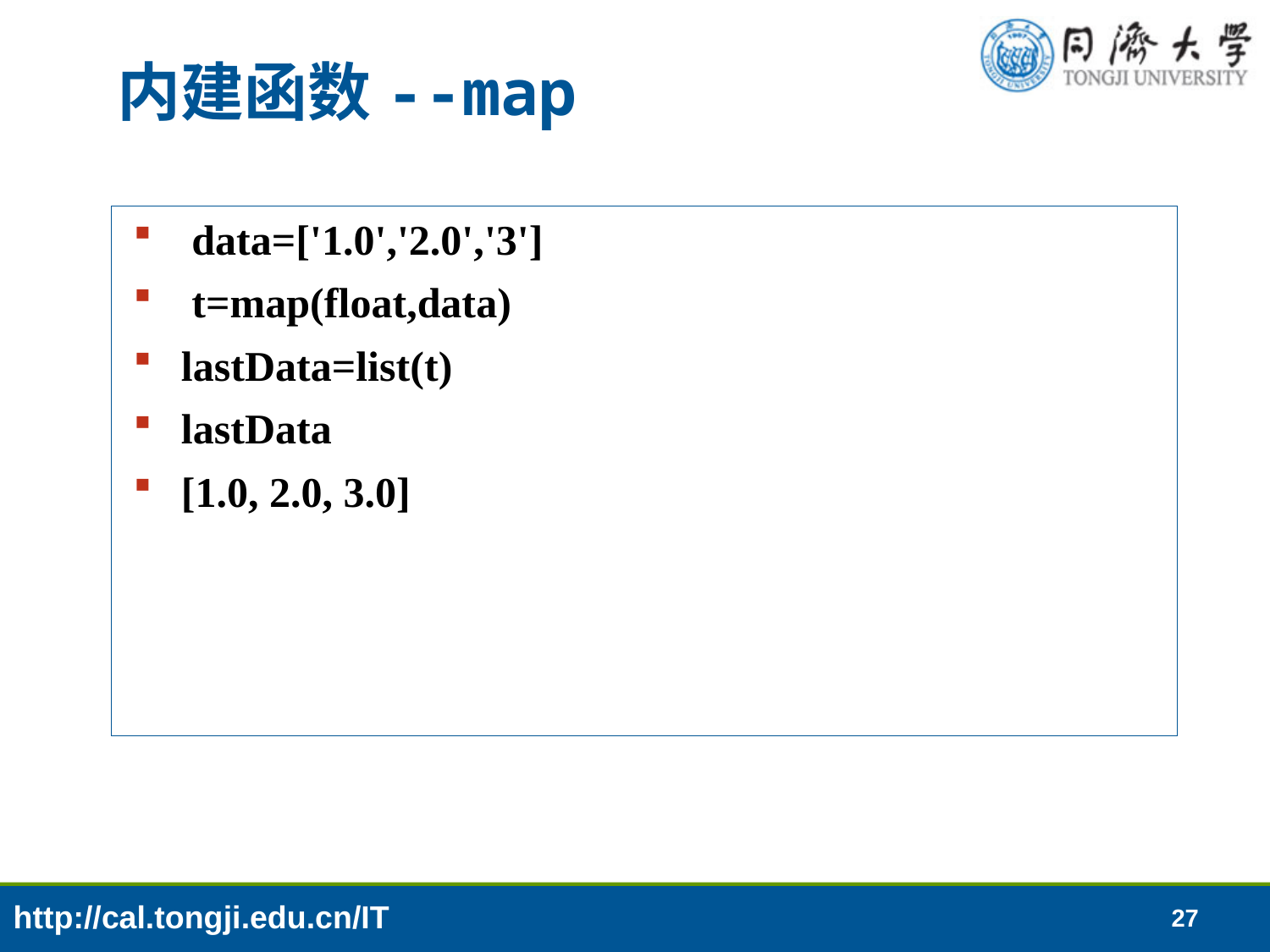

# 内建函数--map
 data=['1.0','2.0','3']
 t=map(float,data)
lastData=list(t)
lastData
[1.0, 2.0, 3.0]